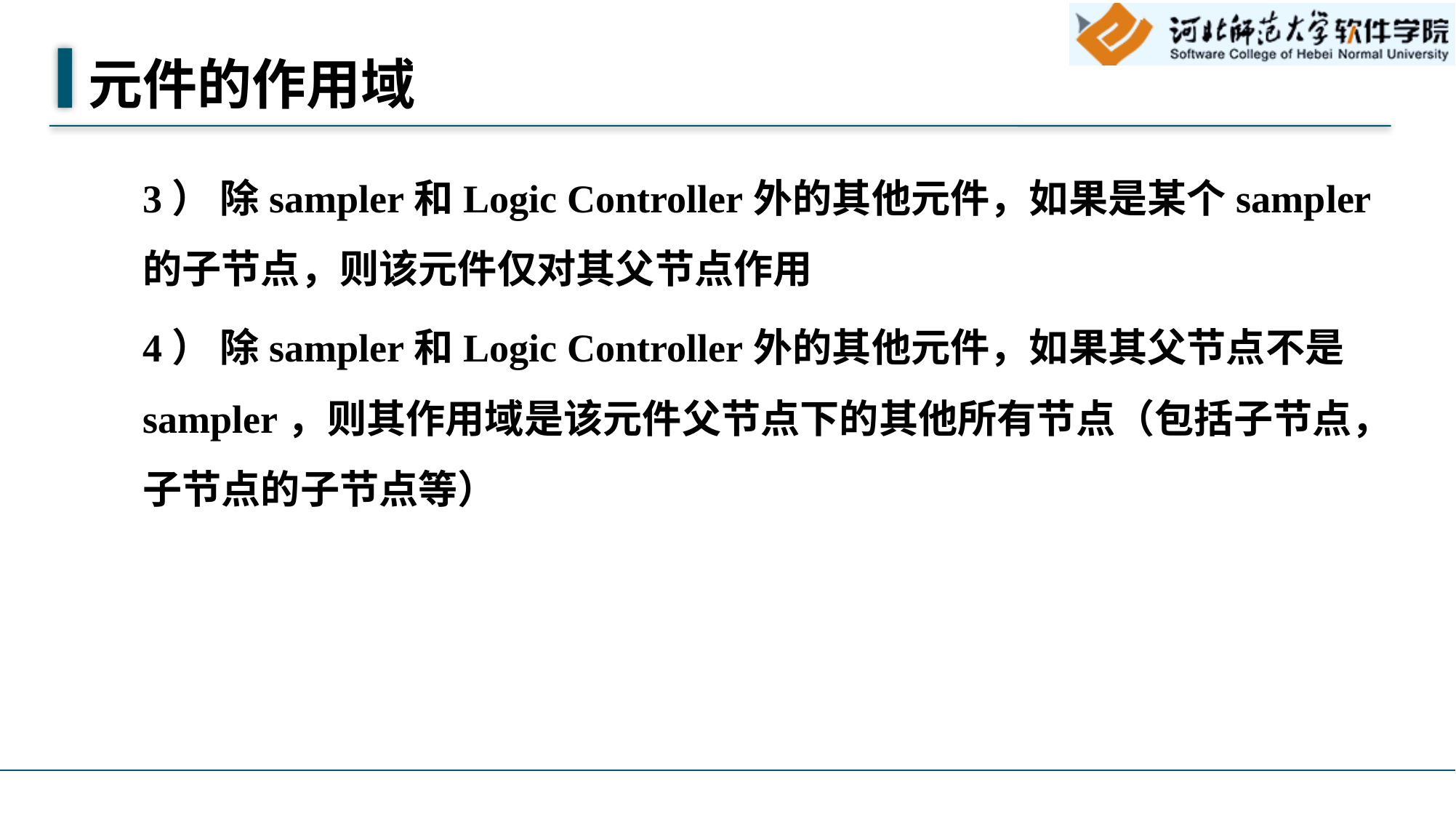

# 元件的作用域
3） 除sampler和Logic Controller外的其他元件，如果是某个sampler的子节点，则该元件仅对其父节点作用
4） 除sampler和Logic Controller外的其他元件，如果其父节点不是sampler，则其作用域是该元件父节点下的其他所有节点（包括子节点，子节点的子节点等）